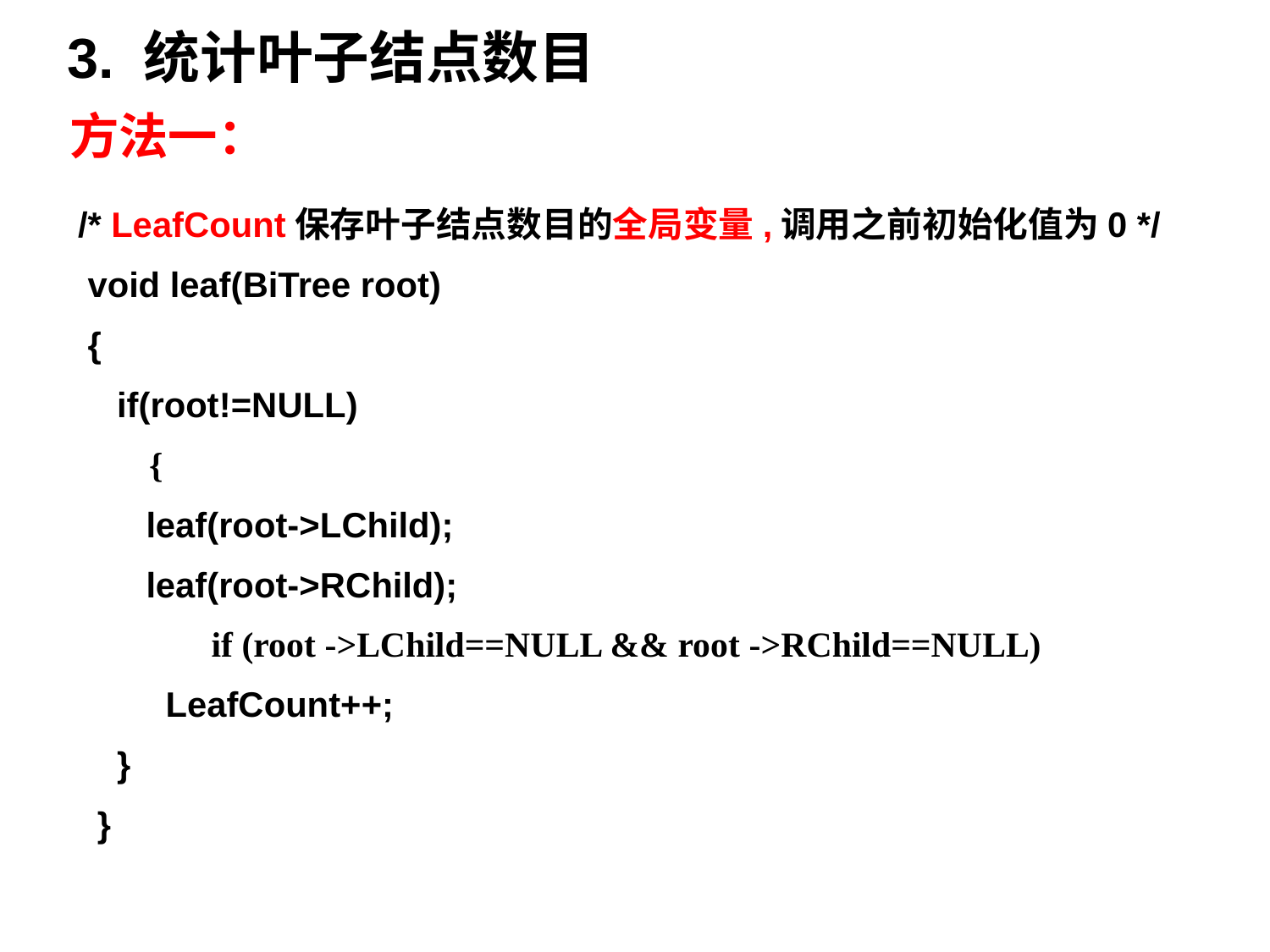

3. 统计叶子结点数目
方法一：
/* LeafCount保存叶子结点数目的全局变量,调用之前初始化值为0 */
 void leaf(BiTree root)
 {
    if(root!=NULL)
        {
       leaf(root->LChild);
       leaf(root->RChild);
               if (root ->LChild==NULL && root ->RChild==NULL)
         LeafCount++;
    }
  }